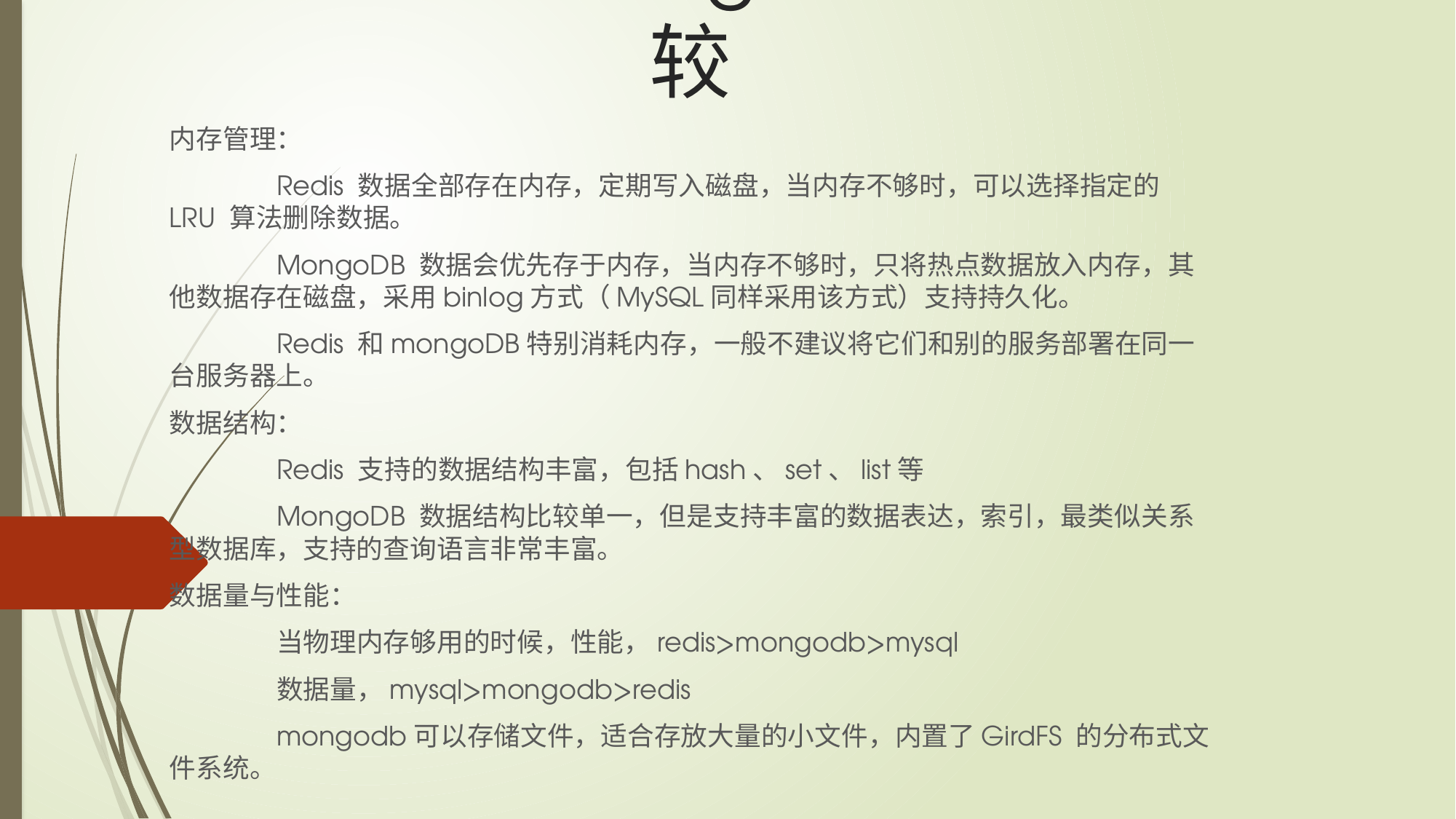

# Redis与MongoDB简单比较
内存管理：
	Redis 数据全部存在内存，定期写入磁盘，当内存不够时，可以选择指定的 LRU 算法删除数据。
	MongoDB 数据会优先存于内存，当内存不够时，只将热点数据放入内存，其他数据存在磁盘，采用binlog方式（MySQL同样采用该方式）支持持久化。
	Redis 和mongoDB特别消耗内存，一般不建议将它们和别的服务部署在同一台服务器上。
数据结构：
	Redis 支持的数据结构丰富，包括hash、set、list等
	MongoDB 数据结构比较单一，但是支持丰富的数据表达，索引，最类似关系型数据库，支持的查询语言非常丰富。
数据量与性能：
	当物理内存够用的时候，性能，redis>mongodb>mysql
	数据量，mysql>mongodb>redis
	mongodb可以存储文件，适合存放大量的小文件，内置了GirdFS 的分布式文件系统。